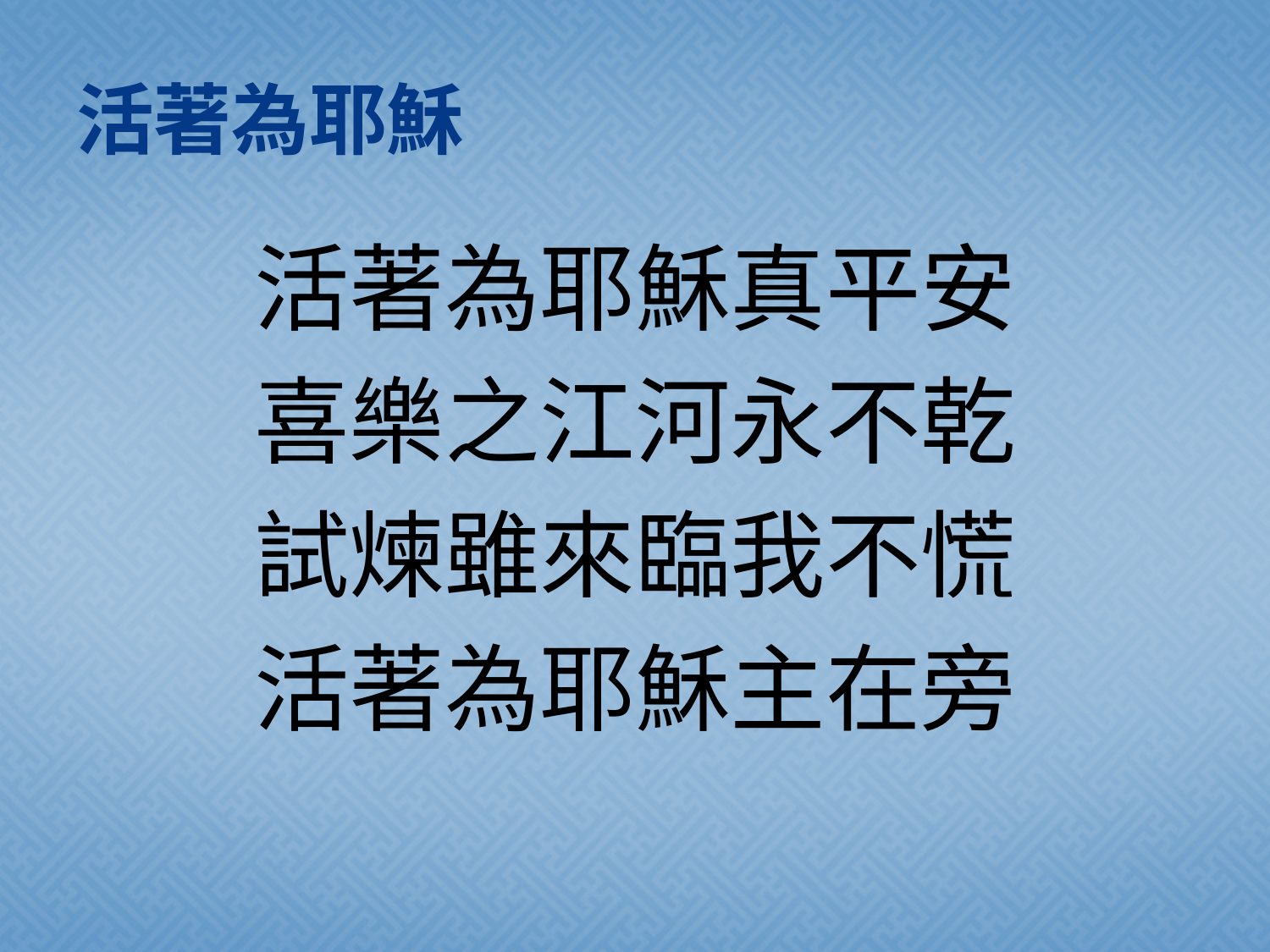

# 活著為耶穌
活著為耶穌真平安
喜樂之江河永不乾
試煉雖來臨我不慌
活著為耶穌主在旁